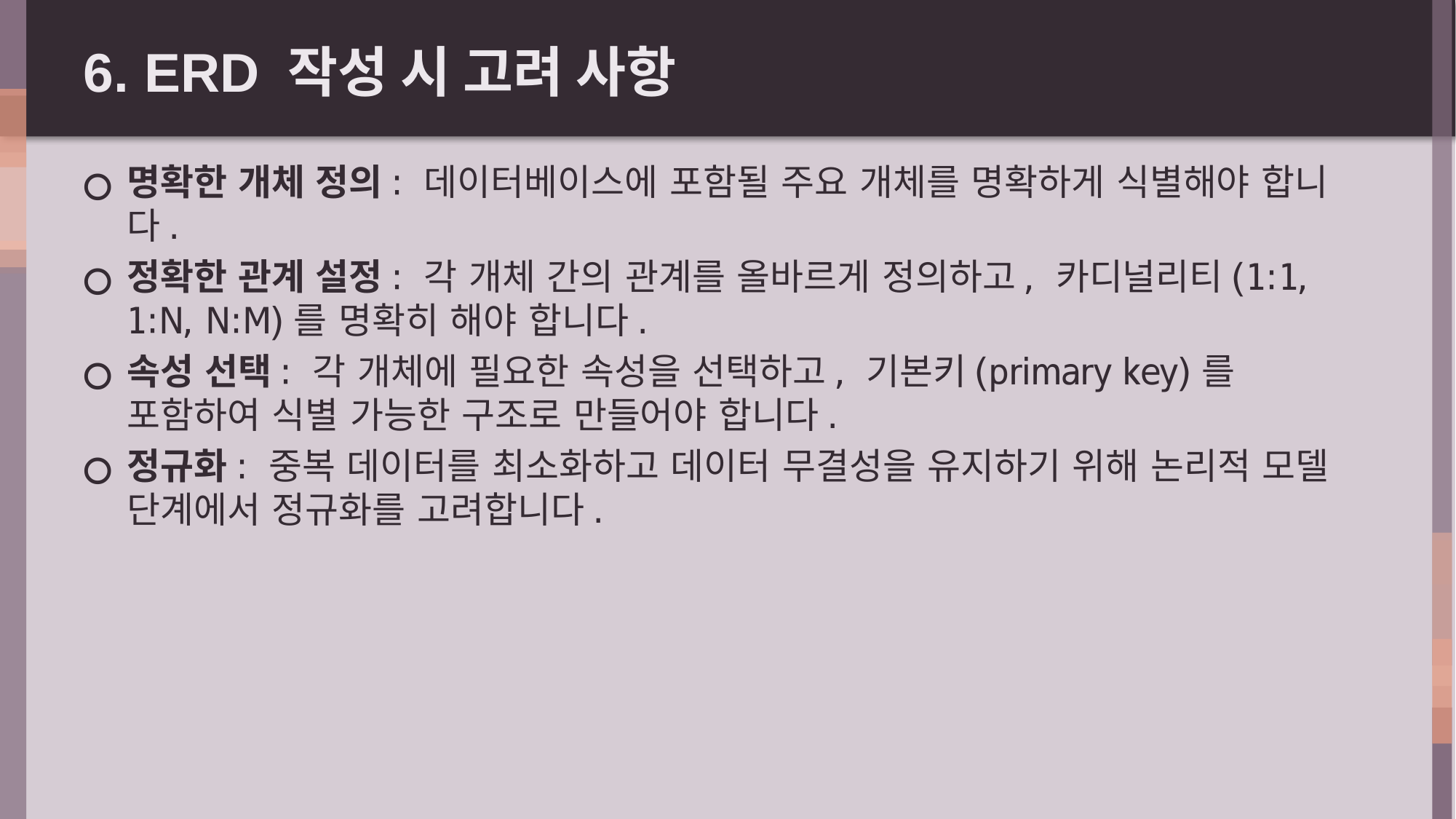

# 6. ERD 작성 시 고려 사항
명확한 개체 정의: 데이터베이스에 포함될 주요 개체를 명확하게 식별해야 합니다.
정확한 관계 설정: 각 개체 간의 관계를 올바르게 정의하고, 카디널리티(1:1, 1:N, N:M)를 명확히 해야 합니다.
속성 선택: 각 개체에 필요한 속성을 선택하고, 기본키(primary key)를 포함하여 식별 가능한 구조로 만들어야 합니다.
정규화: 중복 데이터를 최소화하고 데이터 무결성을 유지하기 위해 논리적 모델 단계에서 정규화를 고려합니다.